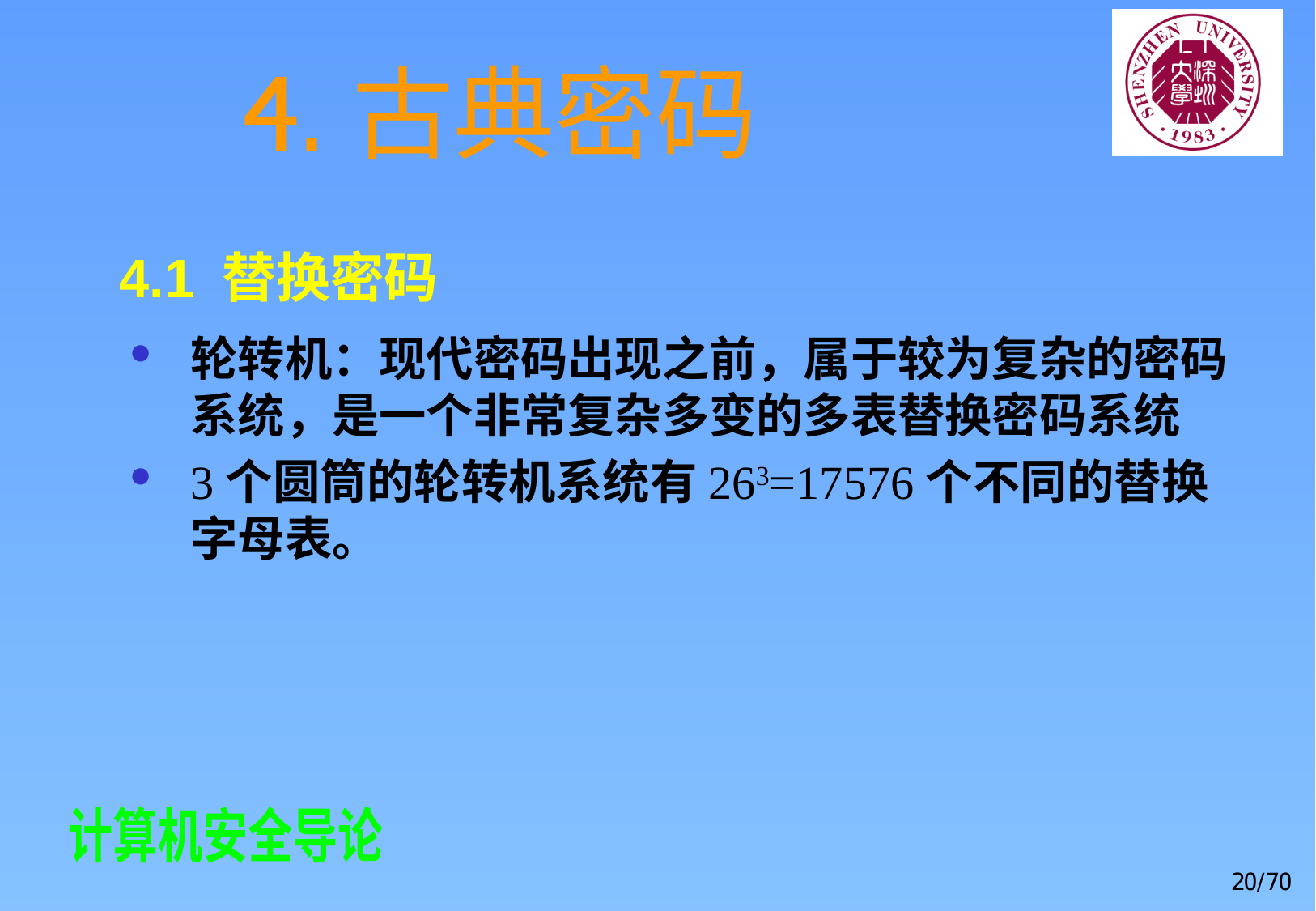

# 4.古典密码
4.1 替换密码
轮转机：现代密码出现之前，属于较为复杂的密码系统，是一个非常复杂多变的多表替换密码系统
3个圆筒的轮转机系统有263=17576个不同的替换字母表。

20/70